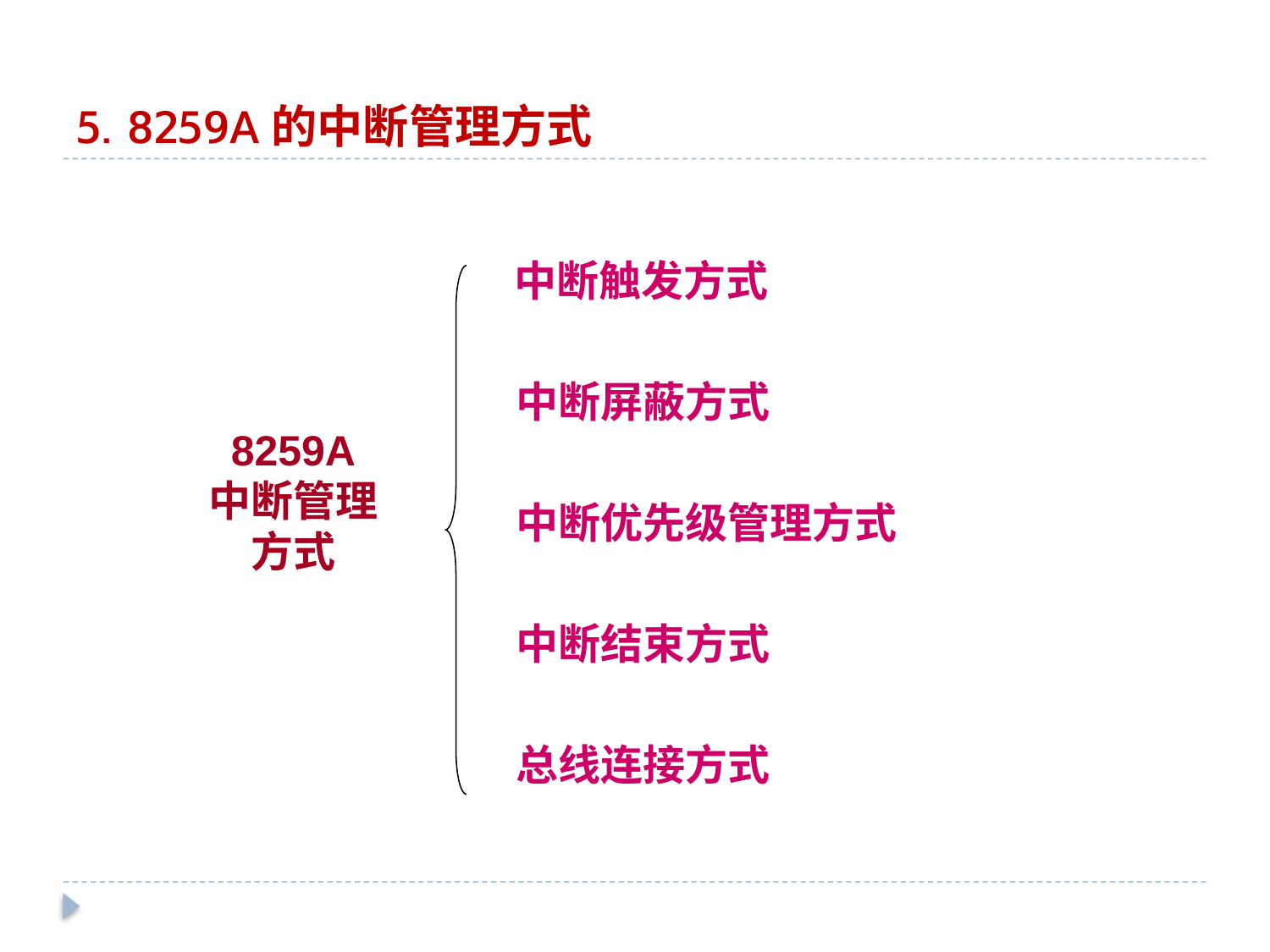

# 5. 8259A的中断管理方式
中断触发方式

中断屏蔽方式
8259A
中断管理
方式
中断优先级管理方式
中断结束方式
总线连接方式